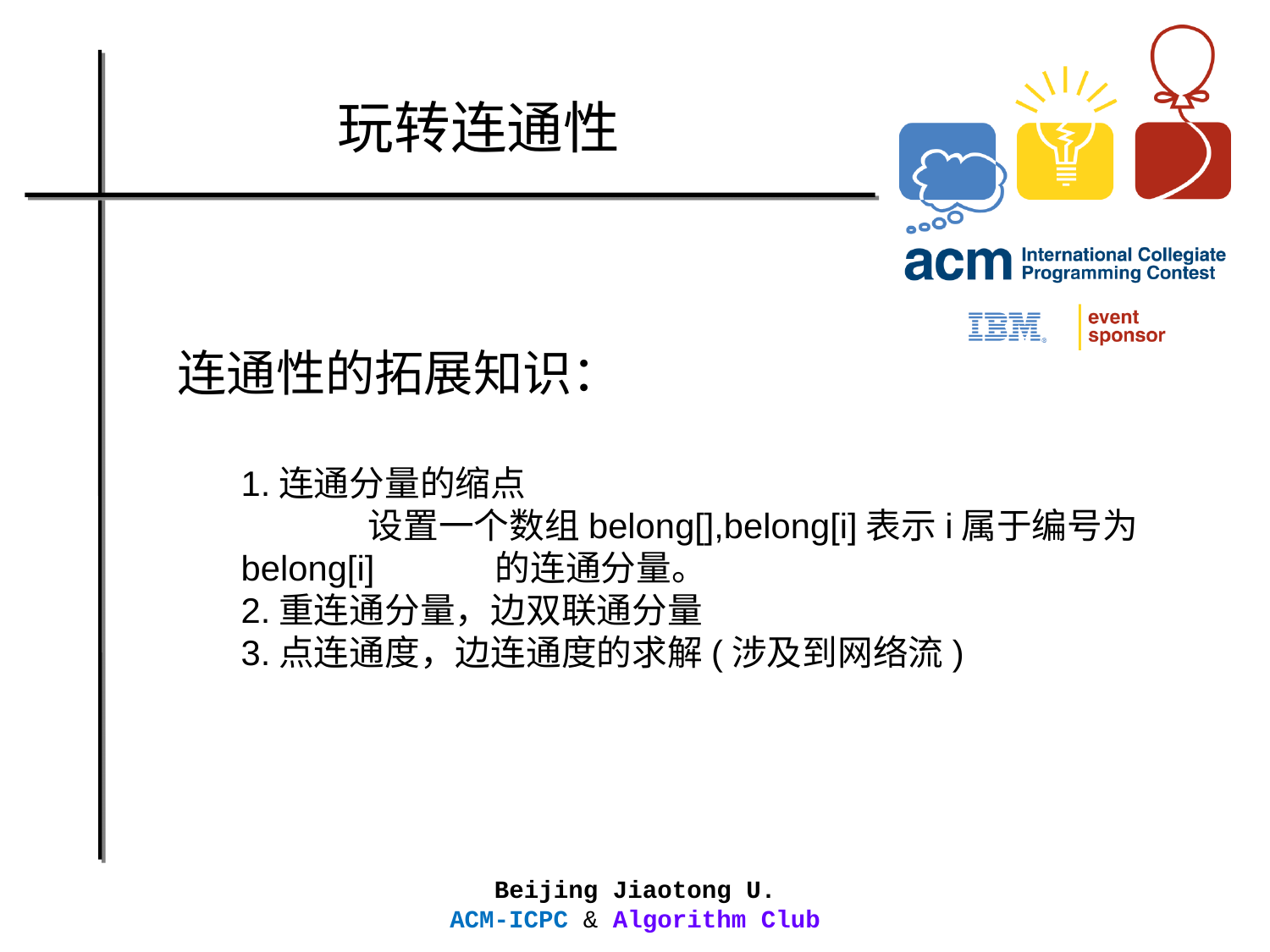

玩转连通性
连通性的拓展知识：

1.连通分量的缩点
	设置一个数组belong[],belong[i]表示i属于编号为belong[i]	的连通分量。
2.重连通分量，边双联通分量
3.点连通度，边连通度的求解(涉及到网络流)